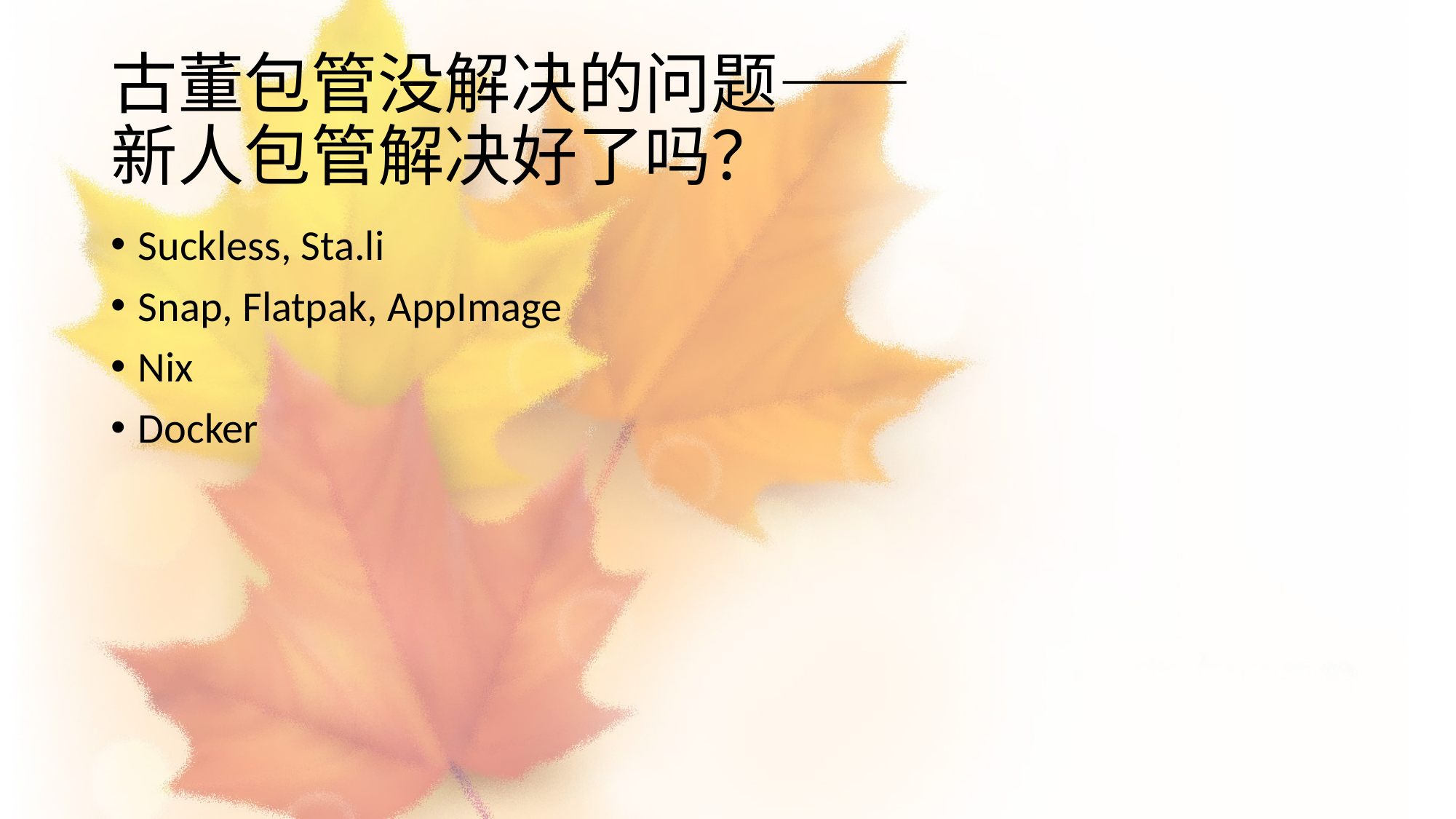

# 古董包管没解决的问题—— 新人包管解决好了吗？
Suckless, Sta.li
Snap, Flatpak, AppImage
Nix
Docker